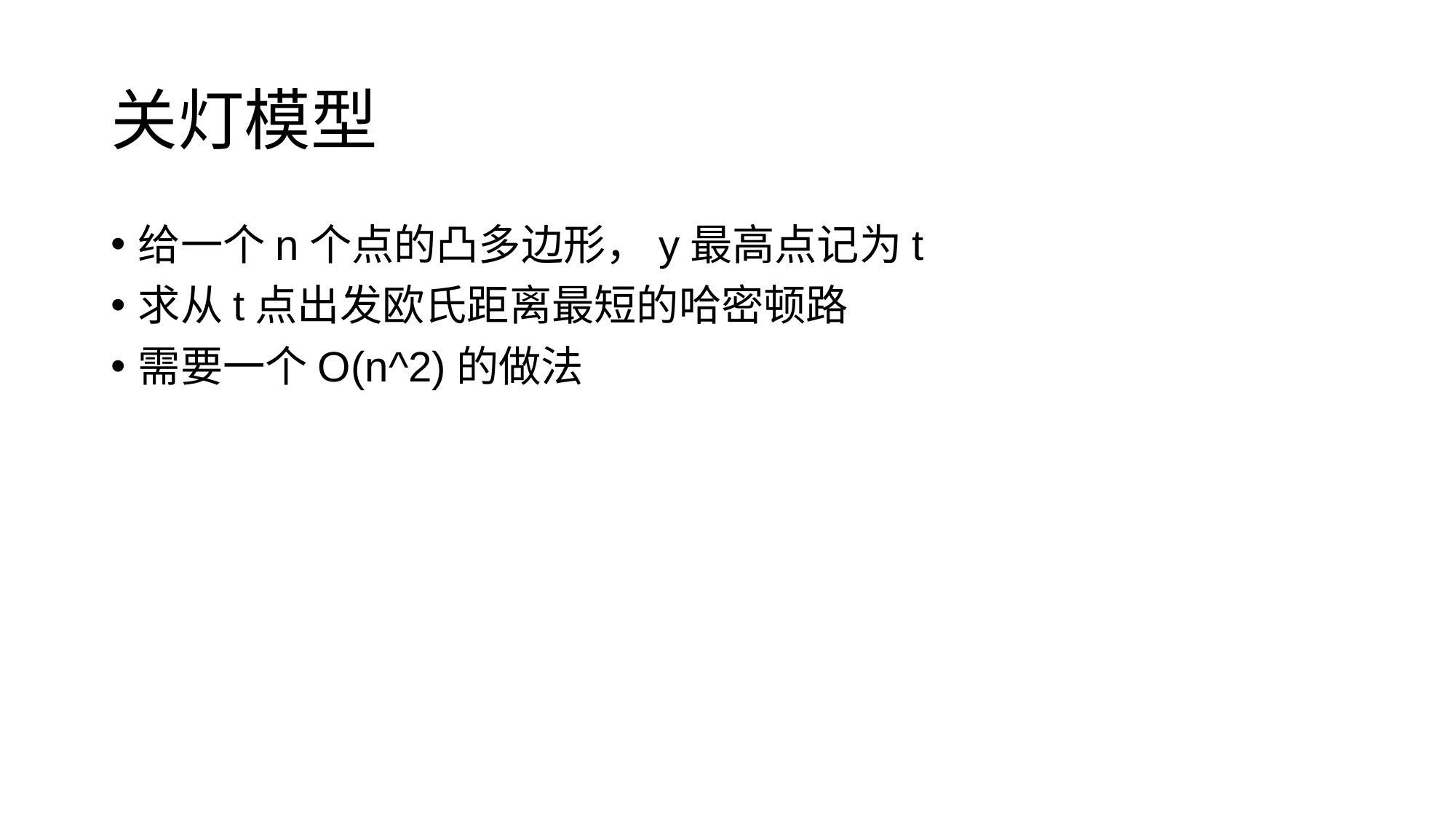

# 关灯模型
给一个n个点的凸多边形，y最高点记为t
求从t点出发欧氏距离最短的哈密顿路
需要一个O(n^2)的做法